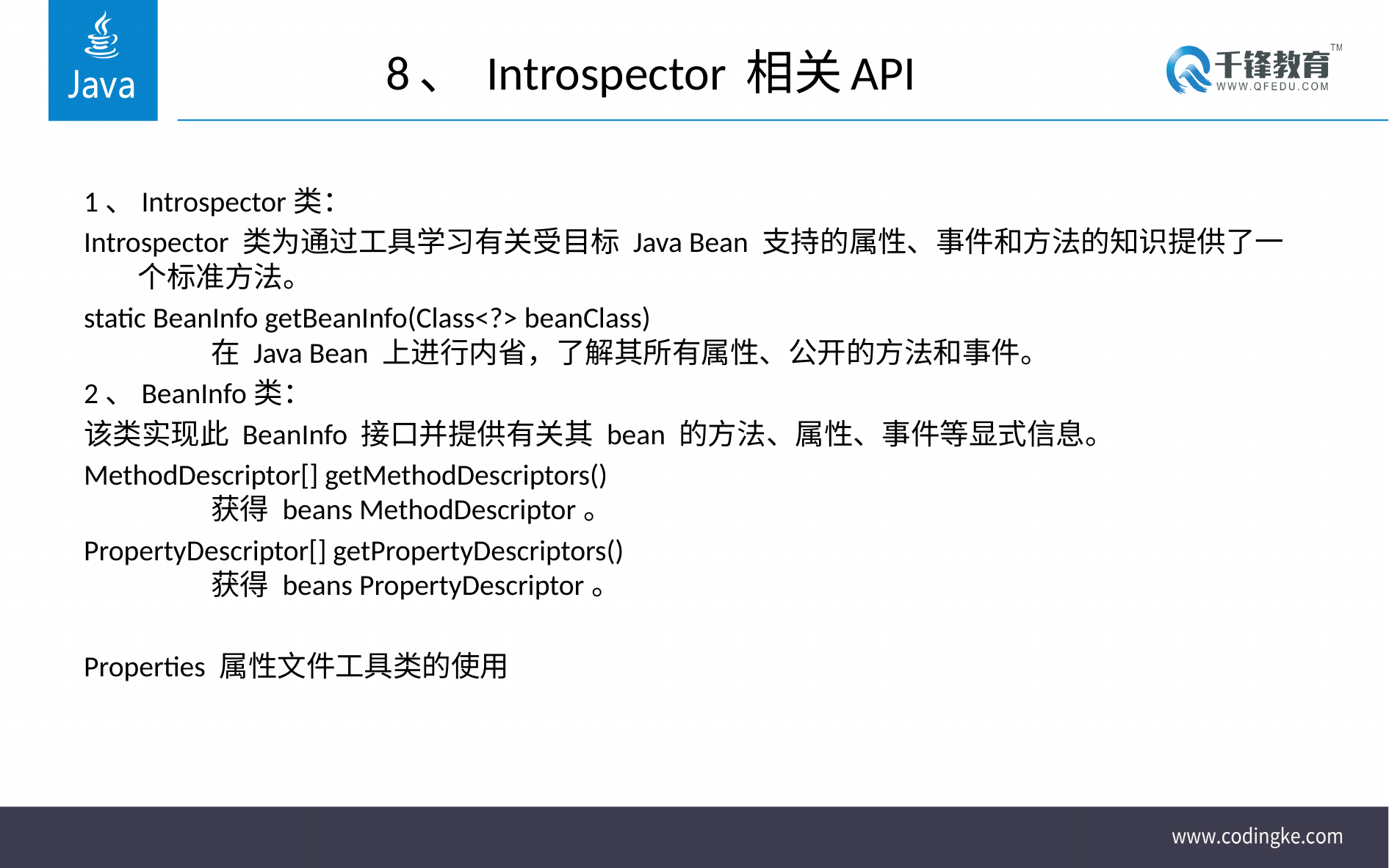

# 8、 Introspector 相关API
1、Introspector类：
Introspector 类为通过工具学习有关受目标 Java Bean 支持的属性、事件和方法的知识提供了一个标准方法。
static BeanInfo getBeanInfo(Class<?> beanClass)
          在 Java Bean 上进行内省，了解其所有属性、公开的方法和事件。
2、BeanInfo类：
该类实现此 BeanInfo 接口并提供有关其 bean 的方法、属性、事件等显式信息。
MethodDescriptor[] getMethodDescriptors()
          获得 beans MethodDescriptor。
PropertyDescriptor[] getPropertyDescriptors()
          获得 beans PropertyDescriptor。

Properties 属性文件工具类的使用